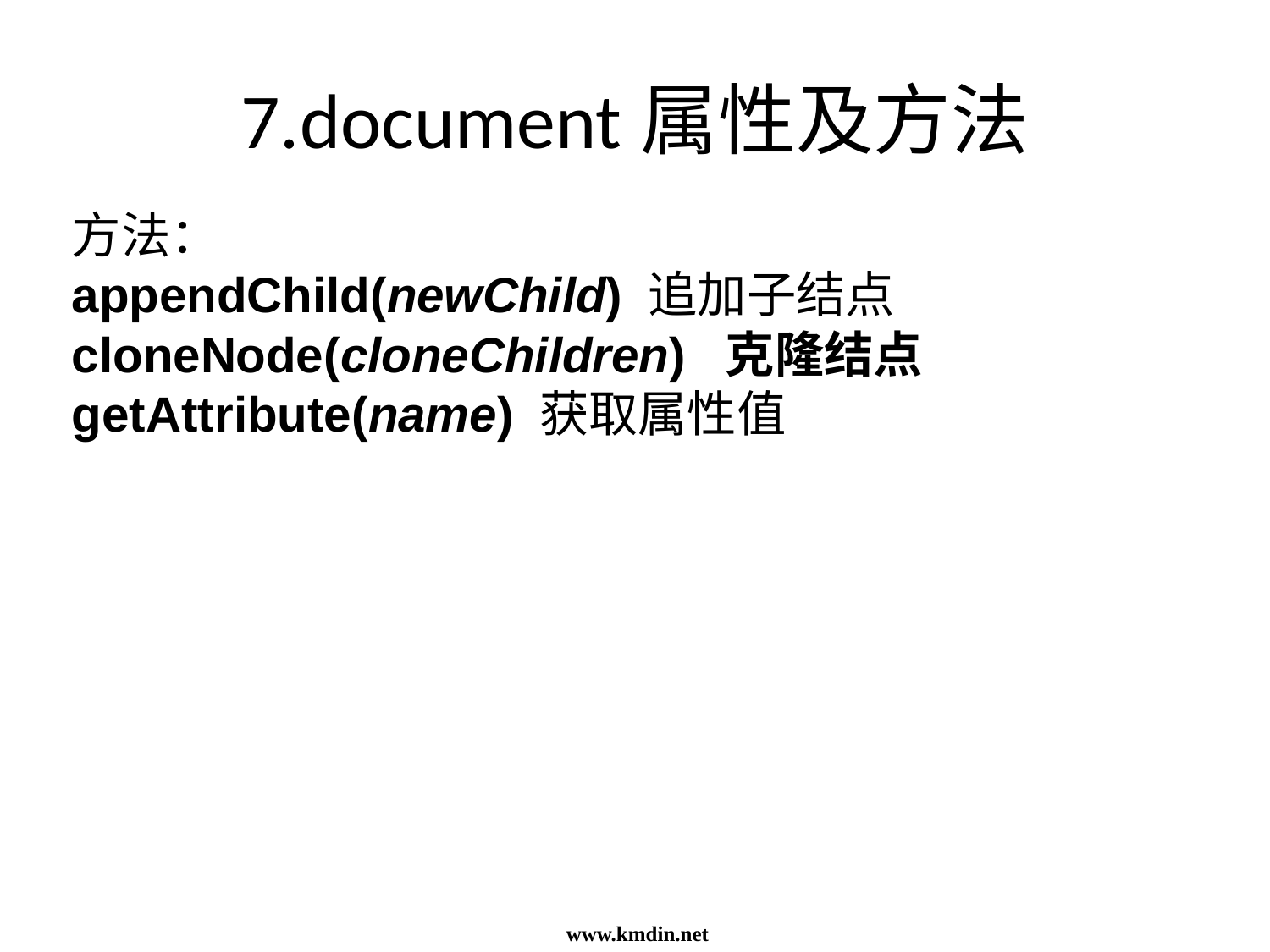

# 7.document属性及方法
方法：
appendChild(newChild) 追加子结点
cloneNode(cloneChildren)  克隆结点
getAttribute(name) 获取属性值